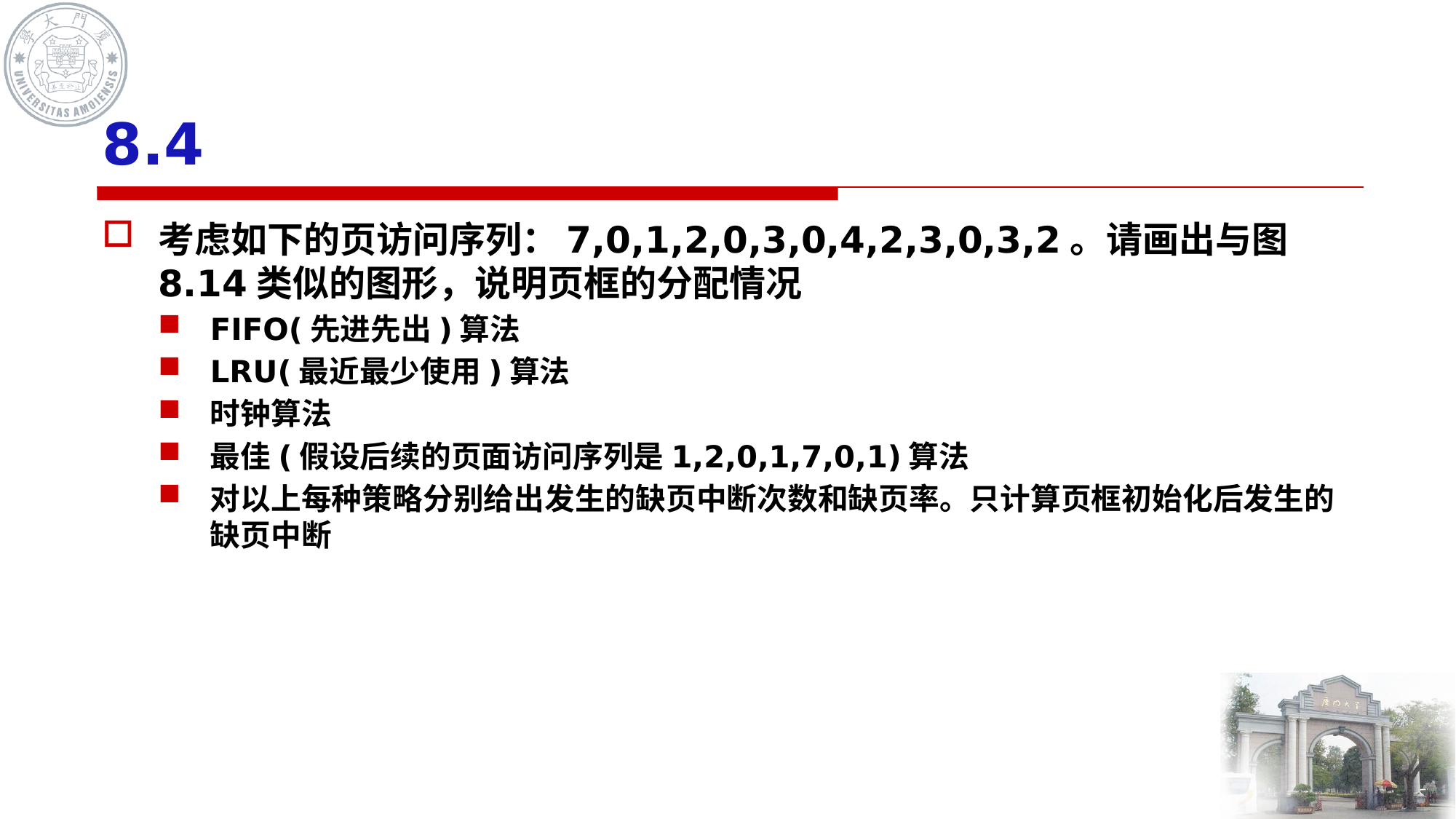

# 8.4
考虑如下的页访问序列：7,0,1,2,0,3,0,4,2,3,0,3,2。请画出与图8.14类似的图形，说明页框的分配情况
FIFO(先进先出)算法
LRU(最近最少使用)算法
时钟算法
最佳(假设后续的页面访问序列是1,2,0,1,7,0,1)算法
对以上每种策略分别给出发生的缺页中断次数和缺页率。只计算页框初始化后发生的缺页中断